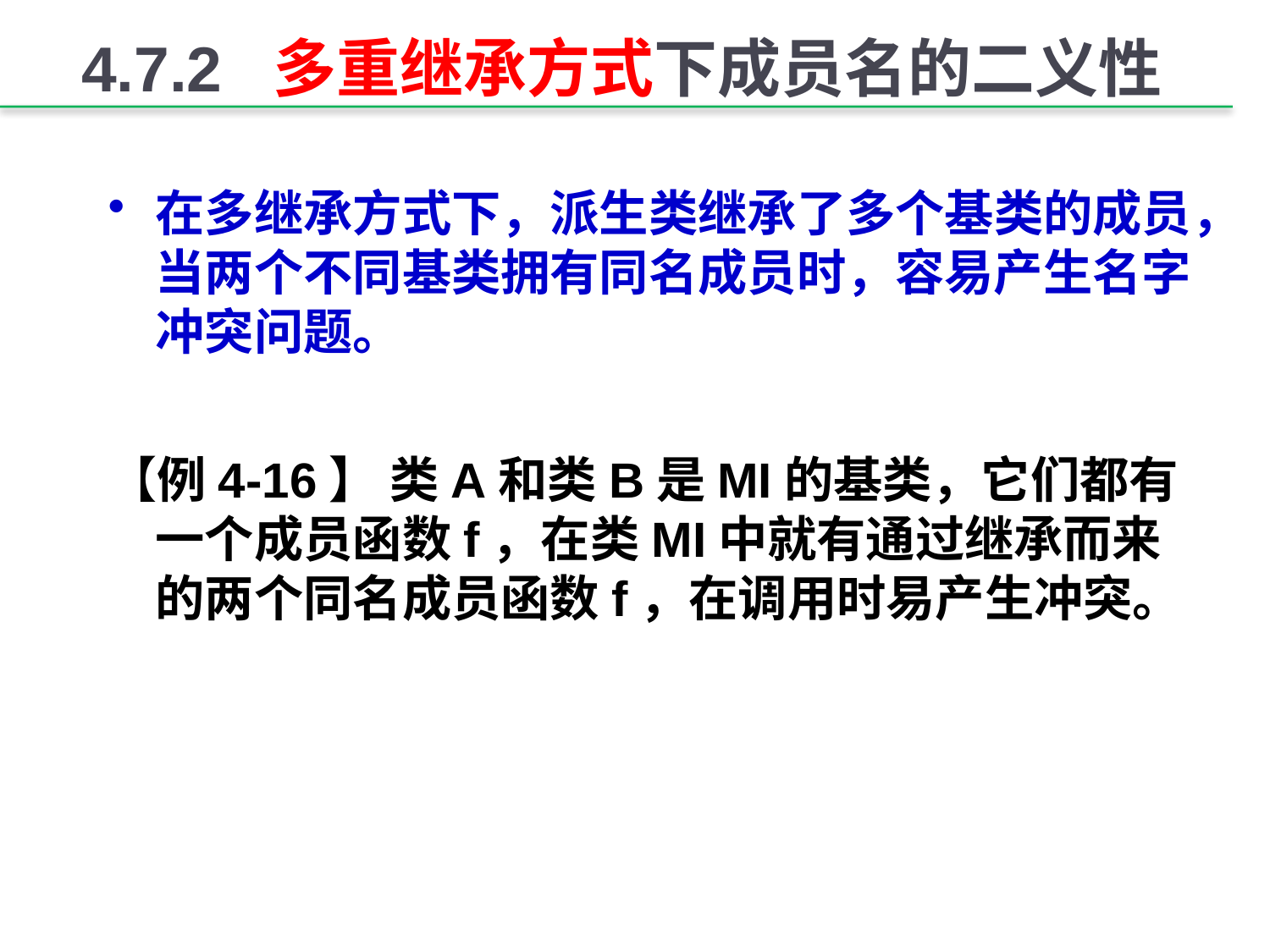

# 4.7.2  多重继承方式下成员名的二义性
在多继承方式下，派生类继承了多个基类的成员，当两个不同基类拥有同名成员时，容易产生名字冲突问题。

【例4-16】 类A和类B是MI的基类，它们都有一个成员函数f，在类MI中就有通过继承而来的两个同名成员函数f，在调用时易产生冲突。